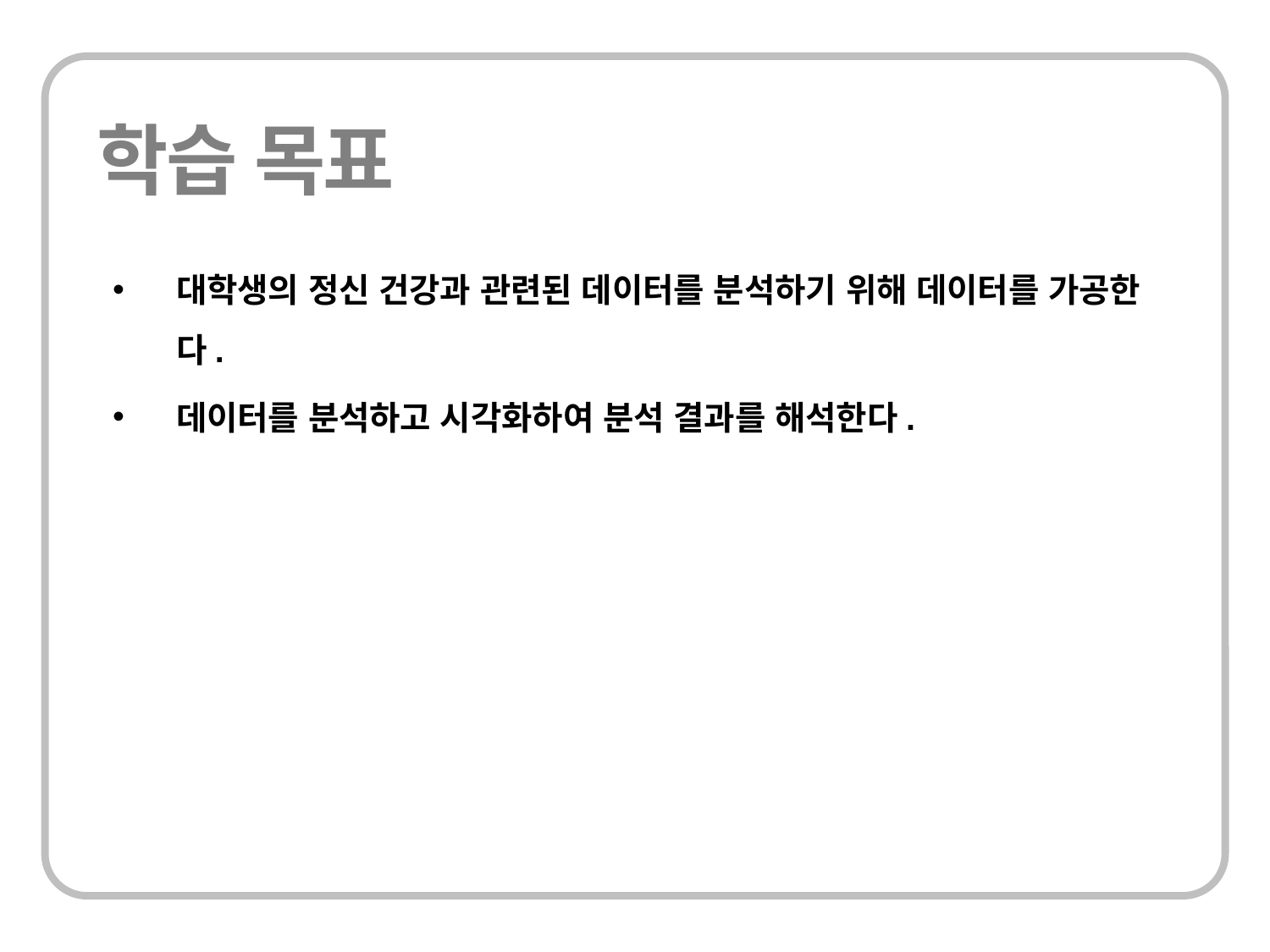

대학생의 정신 건강과 관련된 데이터를 분석하기 위해 데이터를 가공한다.
데이터를 분석하고 시각화하여 분석 결과를 해석한다.